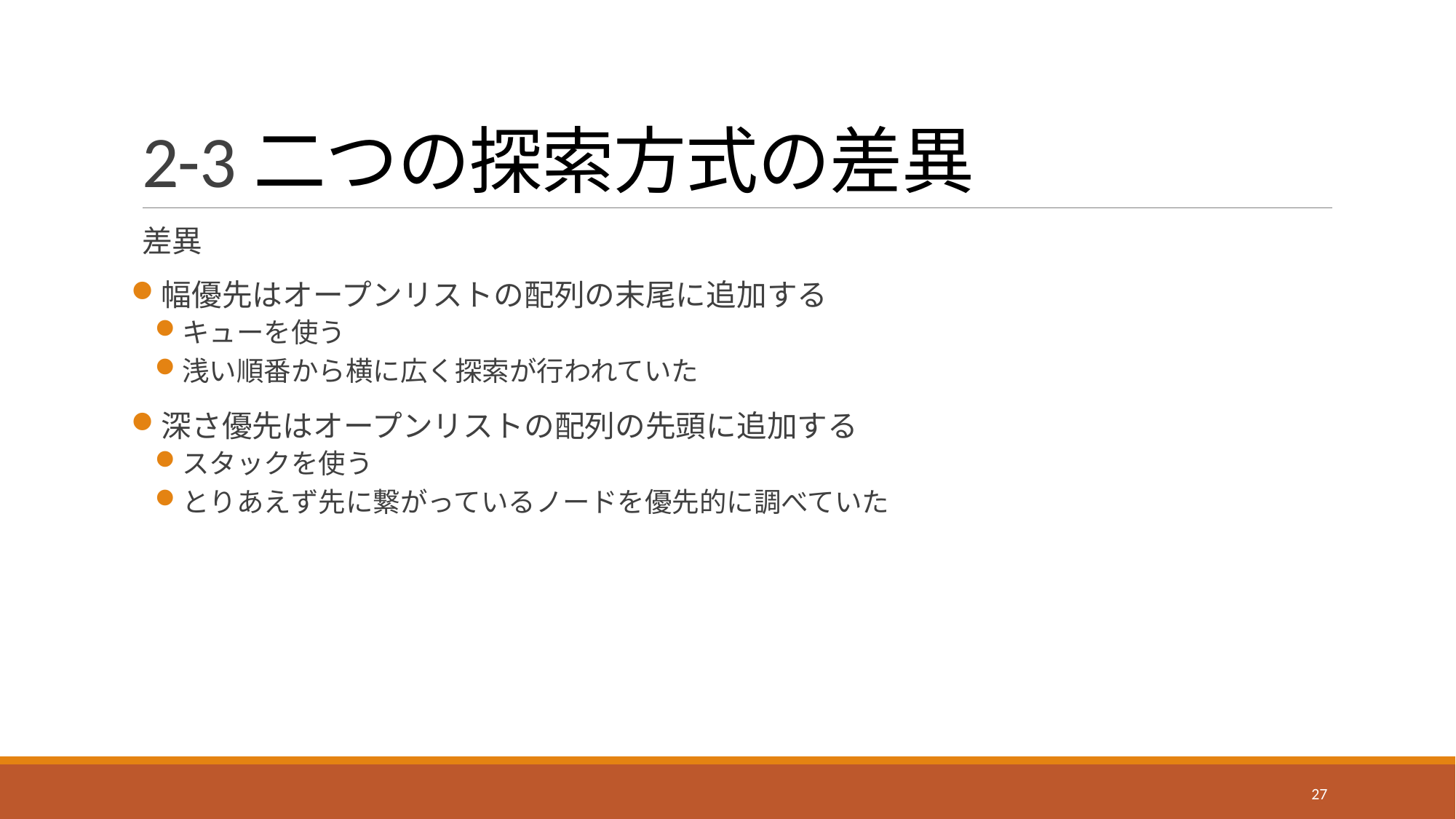

# 2-3二つの探索方式の差異
差異
幅優先はオープンリストの配列の末尾に追加する
キューを使う
浅い順番から横に広く探索が行われていた
深さ優先はオープンリストの配列の先頭に追加する
スタックを使う
とりあえず先に繋がっているノードを優先的に調べていた

27